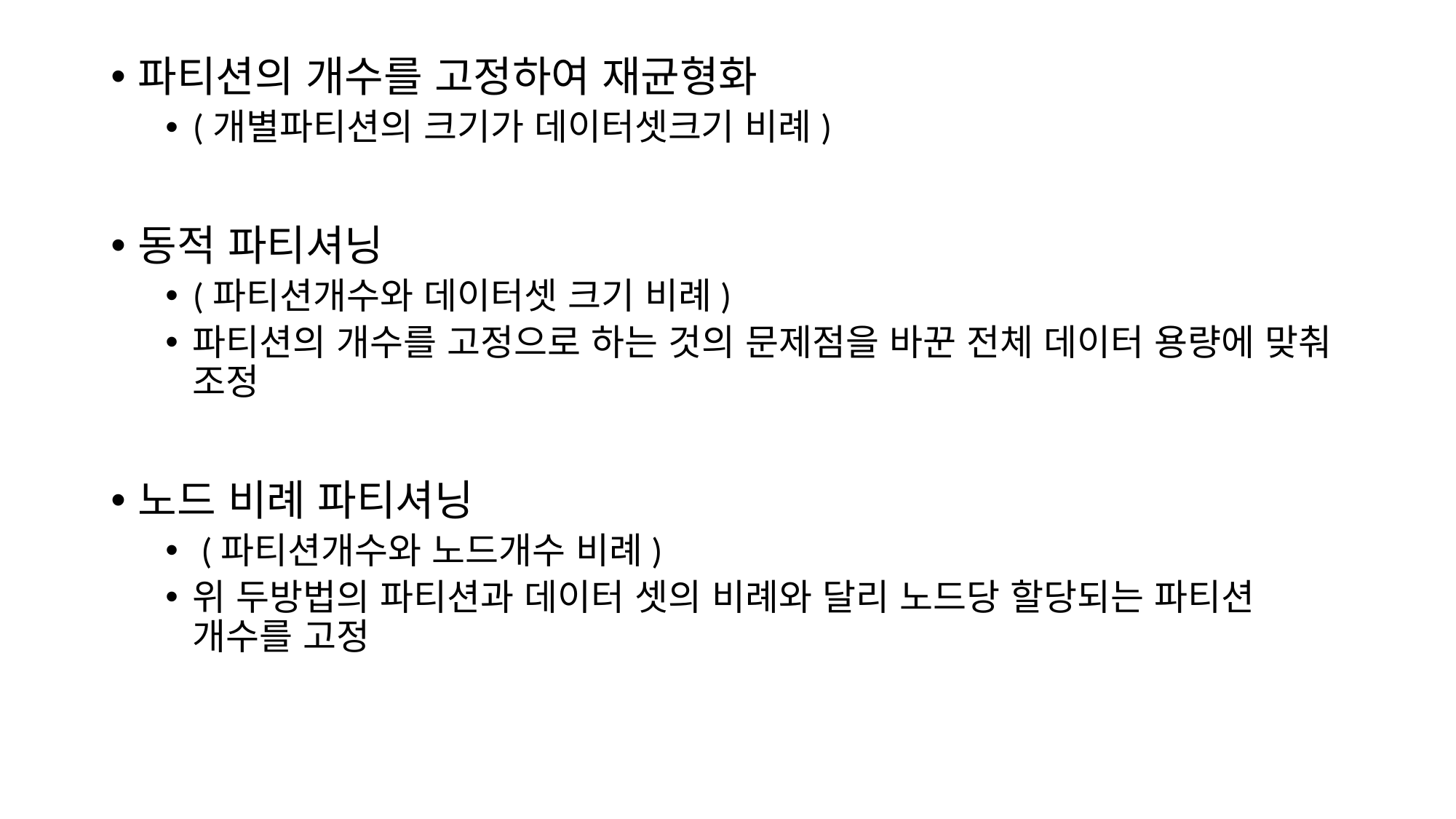

파티션의 개수를 고정하여 재균형화
(개별파티션의 크기가 데이터셋크기 비례)

동적 파티셔닝
(파티션개수와 데이터셋 크기 비례)
파티션의 개수를 고정으로 하는 것의 문제점을 바꾼 전체 데이터 용량에 맞춰 조정

노드 비례 파티셔닝
 (파티션개수와 노드개수 비례)
위 두방법의 파티션과 데이터 셋의 비례와 달리 노드당 할당되는 파티션 개수를 고정